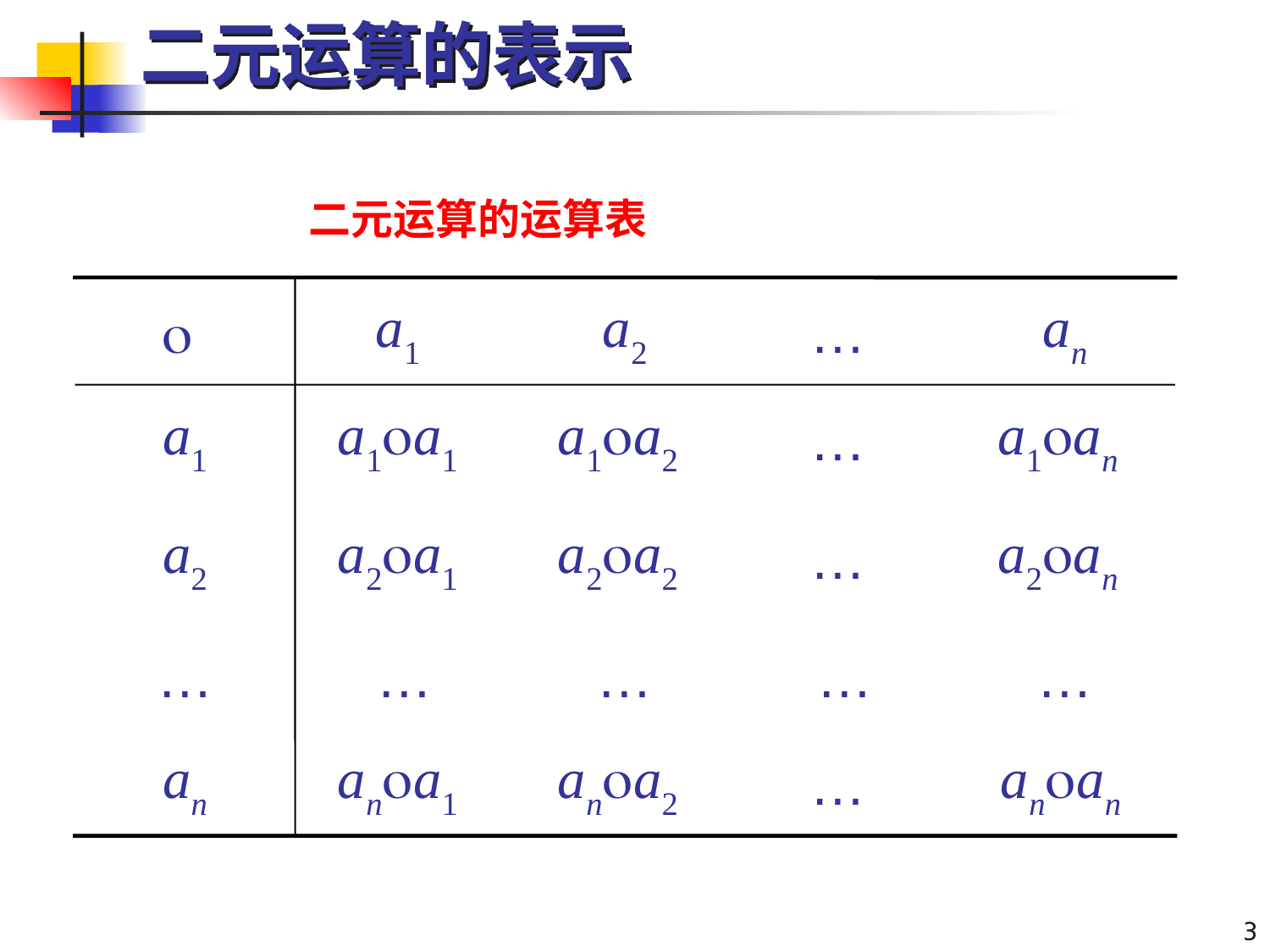

# 二元运算的表示
  二元运算的运算表
ο

a1

a2
…
an

a1

a1οa1
a1οa2
…
a1οan

a2

a2οa1
a2οa2
…
a2οan

…

…
…
…
…

an

anοa1
anοa2
…
anοan

3